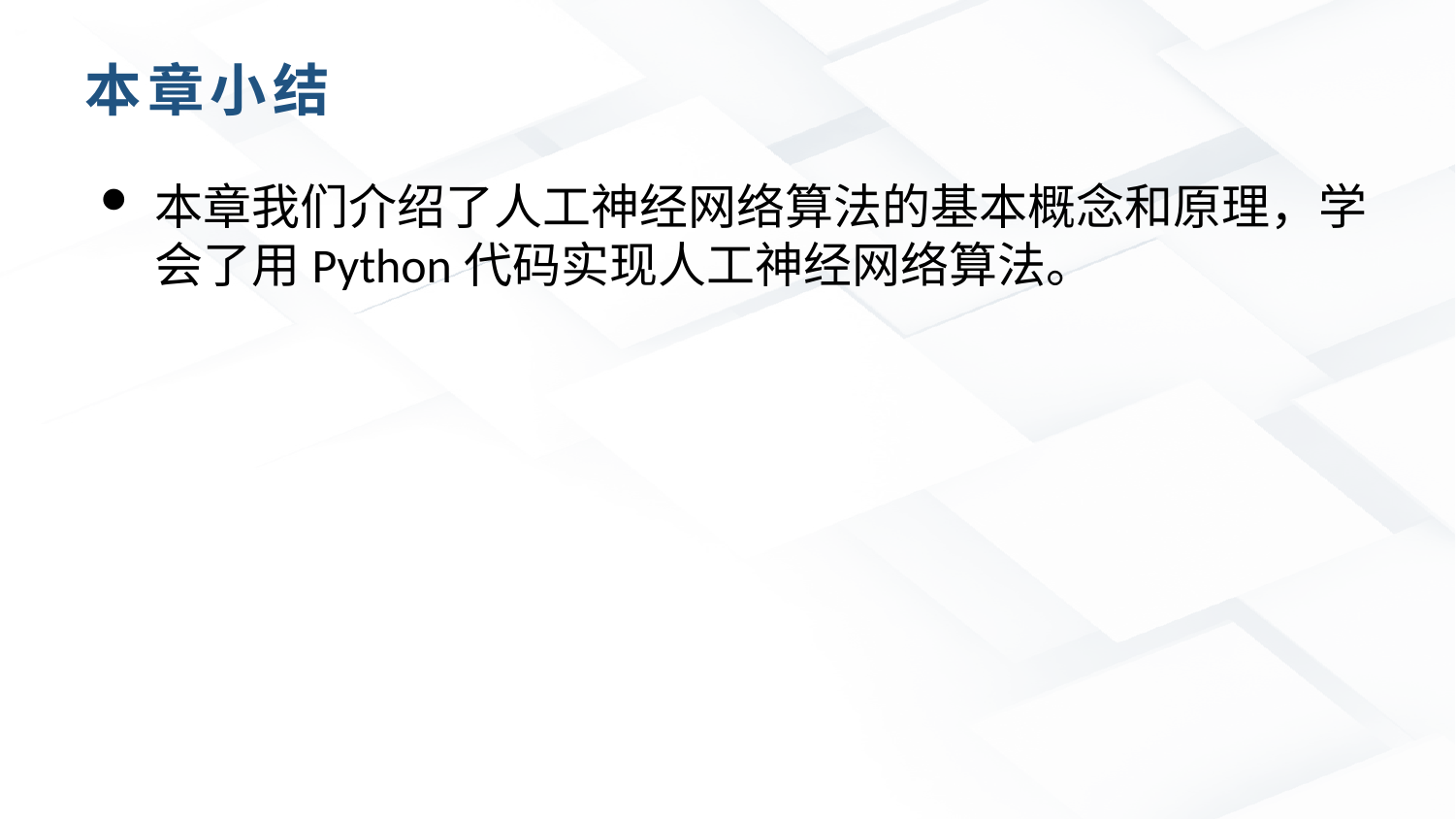

本章小结
本章我们介绍了人工神经网络算法的基本概念和原理，学会了用Python代码实现人工神经网络算法。